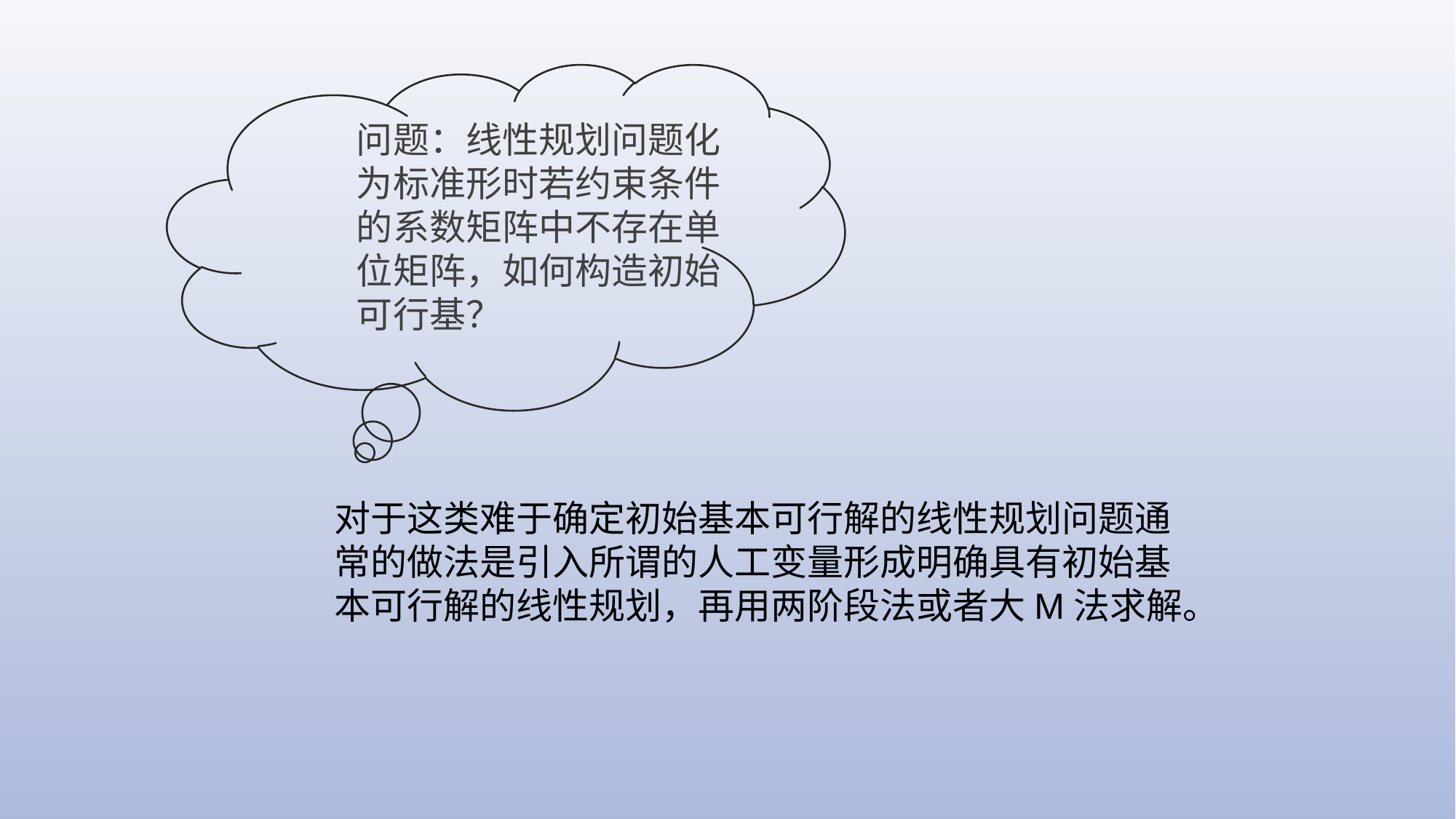

问题：线性规划问题化为标准形时若约束条件的系数矩阵中不存在单位矩阵，如何构造初始可行基？
对于这类难于确定初始基本可行解的线性规划问题通常的做法是引入所谓的人工变量形成明确具有初始基本可行解的线性规划，再用两阶段法或者大M法求解。